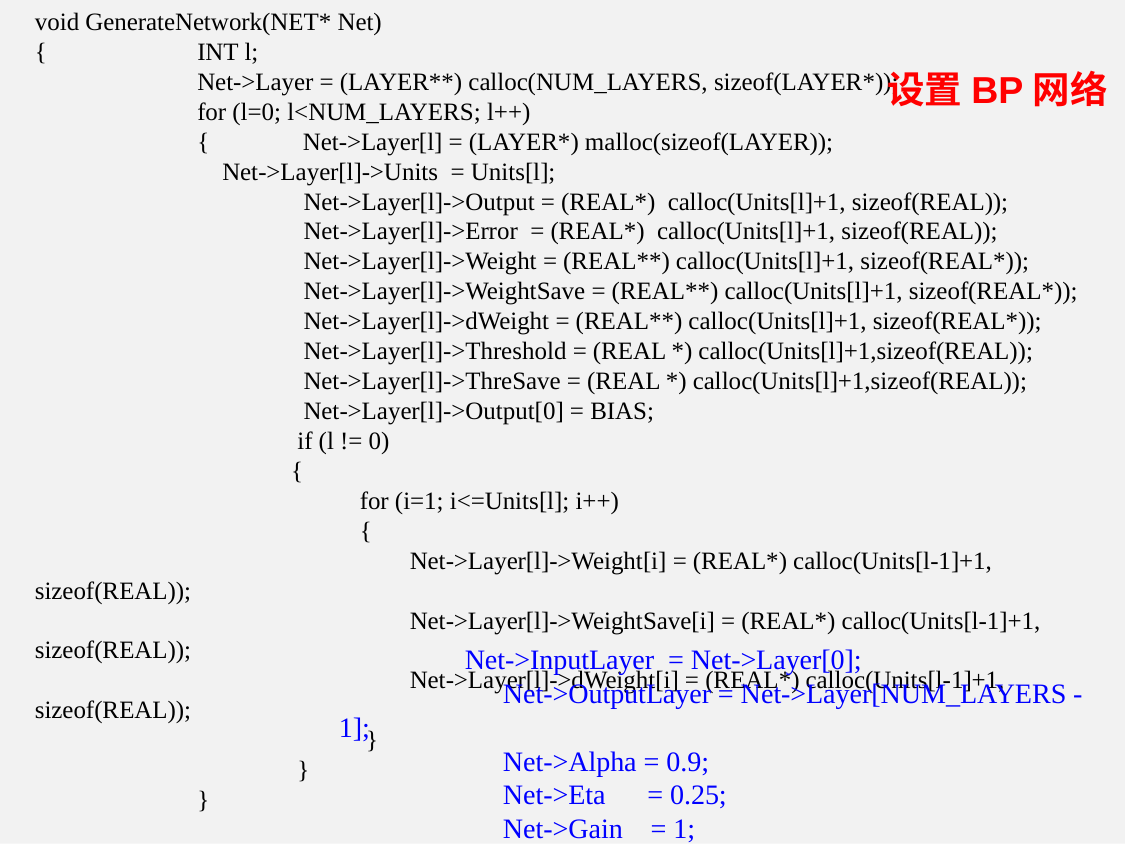

void GenerateNetwork(NET* Net)
{	  INT l;
	  Net->Layer = (LAYER**) calloc(NUM_LAYERS, sizeof(LAYER*));
	  for (l=0; l<NUM_LAYERS; l++)
	  {               Net->Layer[l] = (LAYER*) malloc(sizeof(LAYER));
                              Net->Layer[l]->Units  = Units[l];
	                   Net->Layer[l]->Output = (REAL*)  calloc(Units[l]+1, sizeof(REAL));
	                   Net->Layer[l]->Error  = (REAL*)  calloc(Units[l]+1, sizeof(REAL));
	                   Net->Layer[l]->Weight = (REAL**) calloc(Units[l]+1, sizeof(REAL*));
	                   Net->Layer[l]->WeightSave = (REAL**) calloc(Units[l]+1, sizeof(REAL*));
	                   Net->Layer[l]->dWeight = (REAL**) calloc(Units[l]+1, sizeof(REAL*));
	                   Net->Layer[l]->Threshold = (REAL *) calloc(Units[l]+1,sizeof(REAL));
	                   Net->Layer[l]->ThreSave = (REAL *) calloc(Units[l]+1,sizeof(REAL));
	                   Net->Layer[l]->Output[0] = BIAS;
	                  if (l != 0)
	                 {
		    for (i=1; i<=Units[l]; i++)
		    {
		            Net->Layer[l]->Weight[i] = (REAL*) calloc(Units[l-1]+1, sizeof(REAL));
		            Net->Layer[l]->WeightSave[i] = (REAL*) calloc(Units[l-1]+1, sizeof(REAL));
		            Net->Layer[l]->dWeight[i] = (REAL*) calloc(Units[l-1]+1, sizeof(REAL));
		     }
	                  }
	  }
设置BP网络
                  Net->InputLayer  = Net->Layer[0];
	  Net->OutputLayer = Net->Layer[NUM_LAYERS - 1];
	  Net->Alpha = 0.9;
	  Net->Eta      = 0.25;
	  Net->Gain    = 1;
}